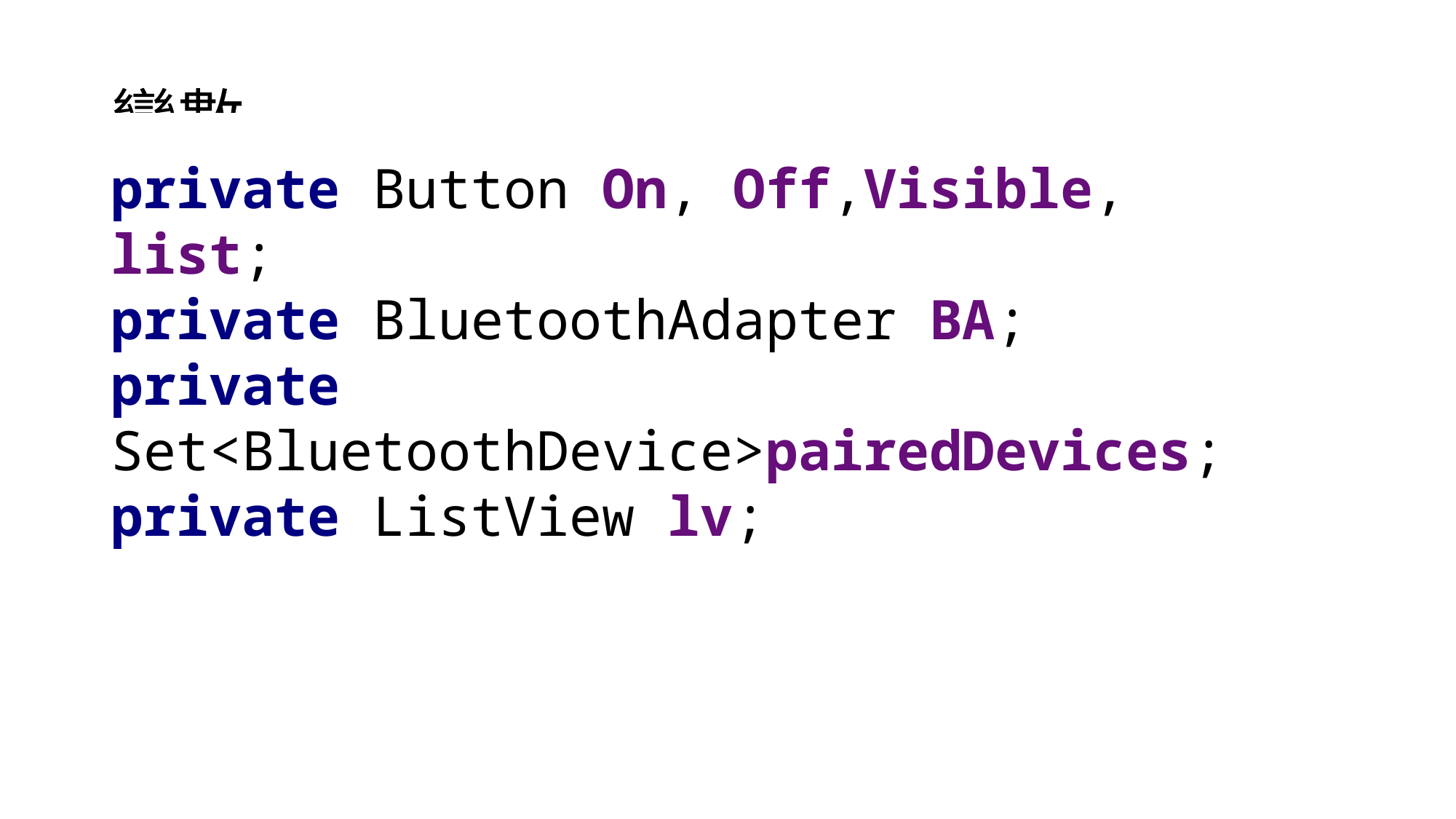

# 變數
private Button On, Off,Visible, list;
private BluetoothAdapter BA;
private Set<BluetoothDevice>pairedDevices;
private ListView lv;